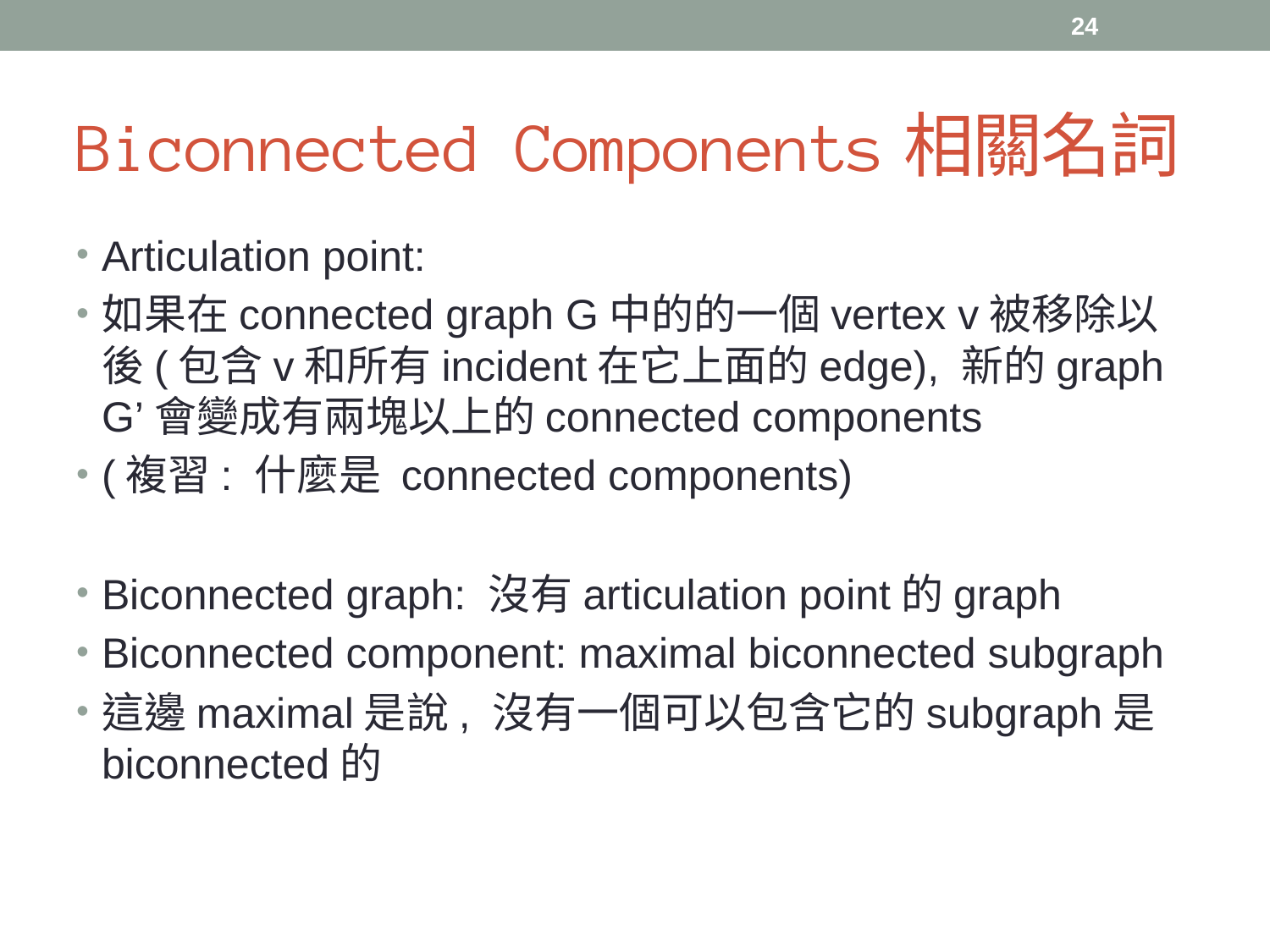

24
# Biconnected Components相關名詞
Articulation point:
如果在connected graph G中的的一個vertex v被移除以後(包含v和所有incident在它上面的edge), 新的graph G’會變成有兩塊以上的connected components
(複習: 什麼是 connected components)

Biconnected graph: 沒有articulation point的graph
Biconnected component: maximal biconnected subgraph
這邊maximal是說, 沒有一個可以包含它的subgraph是biconnected的